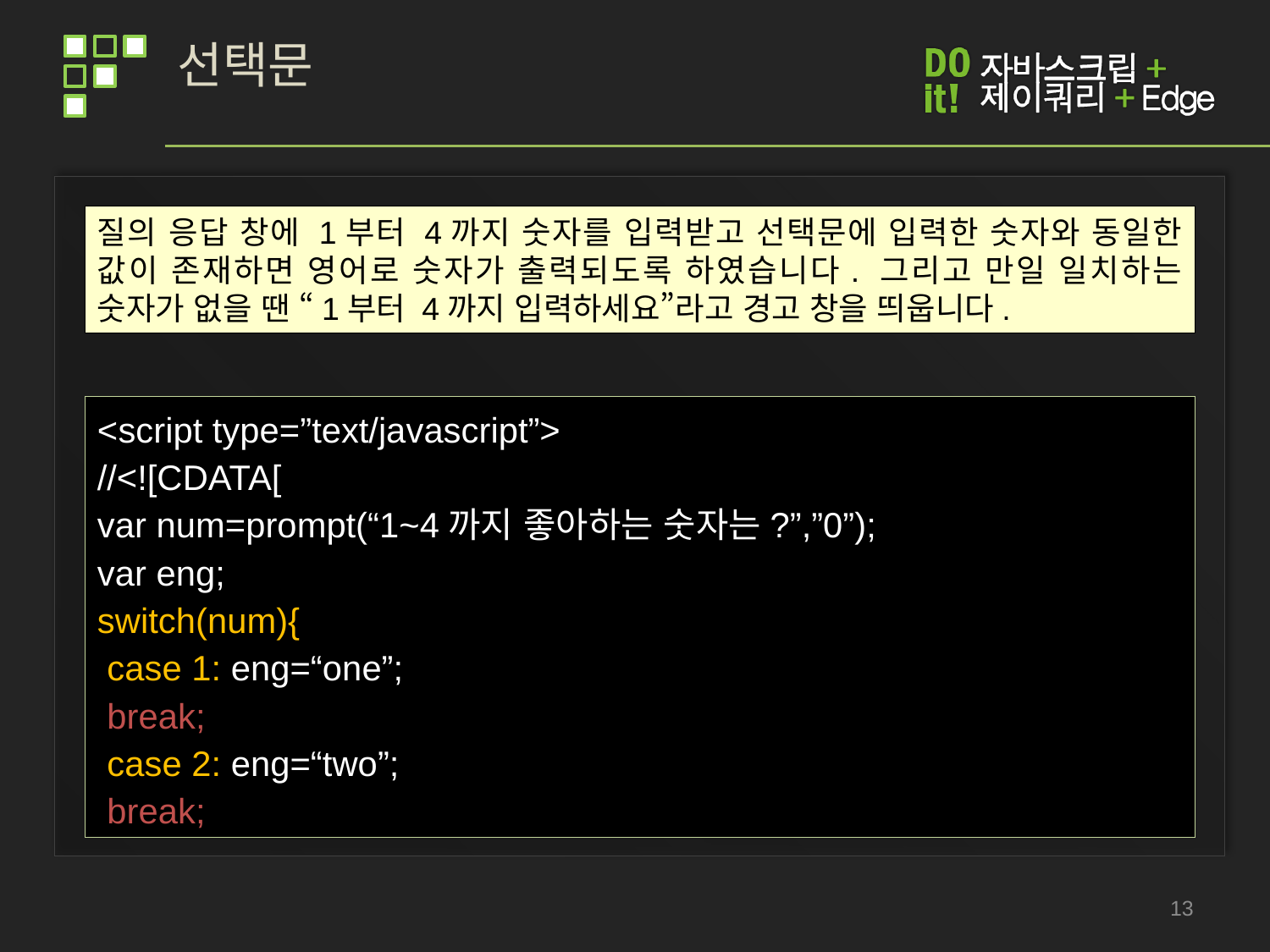

# 선택문
질의 응답 창에 1부터 4까지 숫자를 입력받고 선택문에 입력한 숫자와 동일한 값이 존재하면 영어로 숫자가 출력되도록 하였습니다. 그리고 만일 일치하는 숫자가 없을 땐 “1부터 4까지 입력하세요”라고 경고 창을 띄웁니다.
<script type=”text/javascript”>
//<![CDATA[
var num=prompt(“1~4까지 좋아하는 숫자는?”,”0”);
var eng;
switch(num){
 case 1: eng=“one”;
 break;
 case 2: eng=“two”;
 break;
13